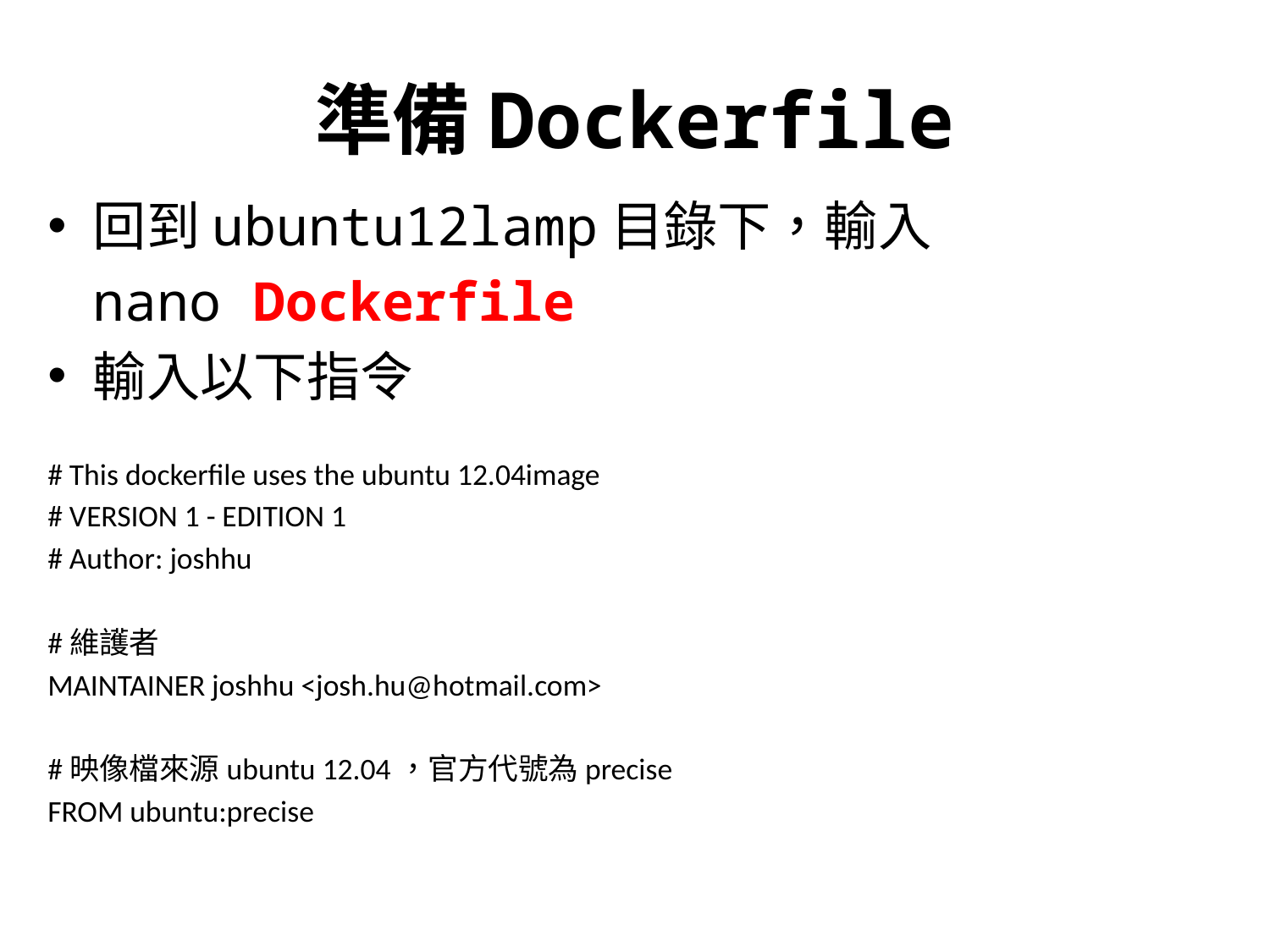

# 準備Dockerfile
回到ubuntu12lamp目錄下，輸入
	nano Dockerfile
輸入以下指令

# This dockerfile uses the ubuntu 12.04image
# VERSION 1 - EDITION 1
# Author: joshhu

#維護者
MAINTAINER joshhu <josh.hu@hotmail.com>

#映像檔來源ubuntu 12.04，官方代號為precise
FROM ubuntu:precise